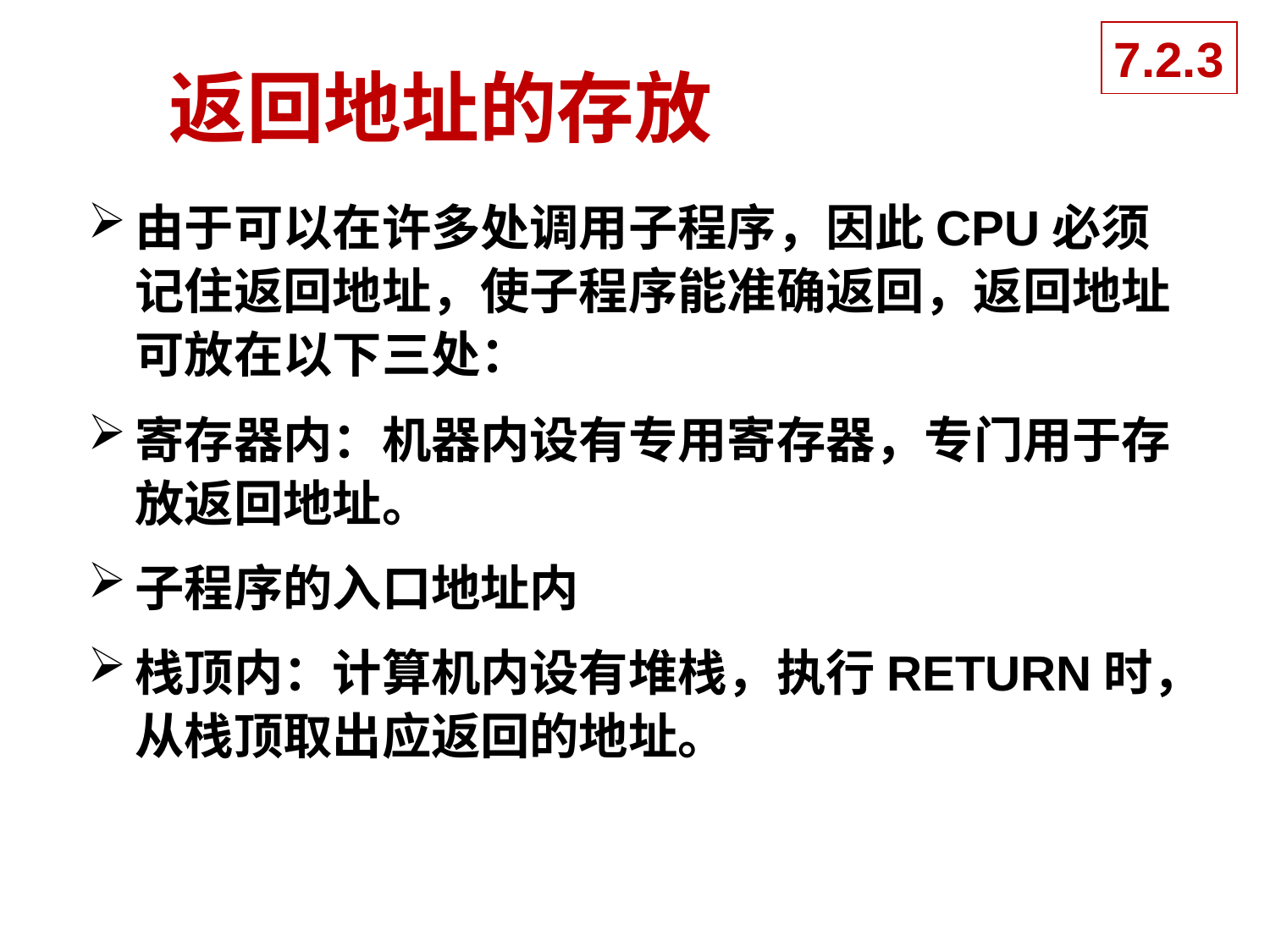

7.2.3
# 返回地址的存放
由于可以在许多处调用子程序，因此CPU必须记住返回地址，使子程序能准确返回，返回地址可放在以下三处：
寄存器内：机器内设有专用寄存器，专门用于存放返回地址。
子程序的入口地址内
栈顶内：计算机内设有堆栈，执行RETURN时，从栈顶取出应返回的地址。